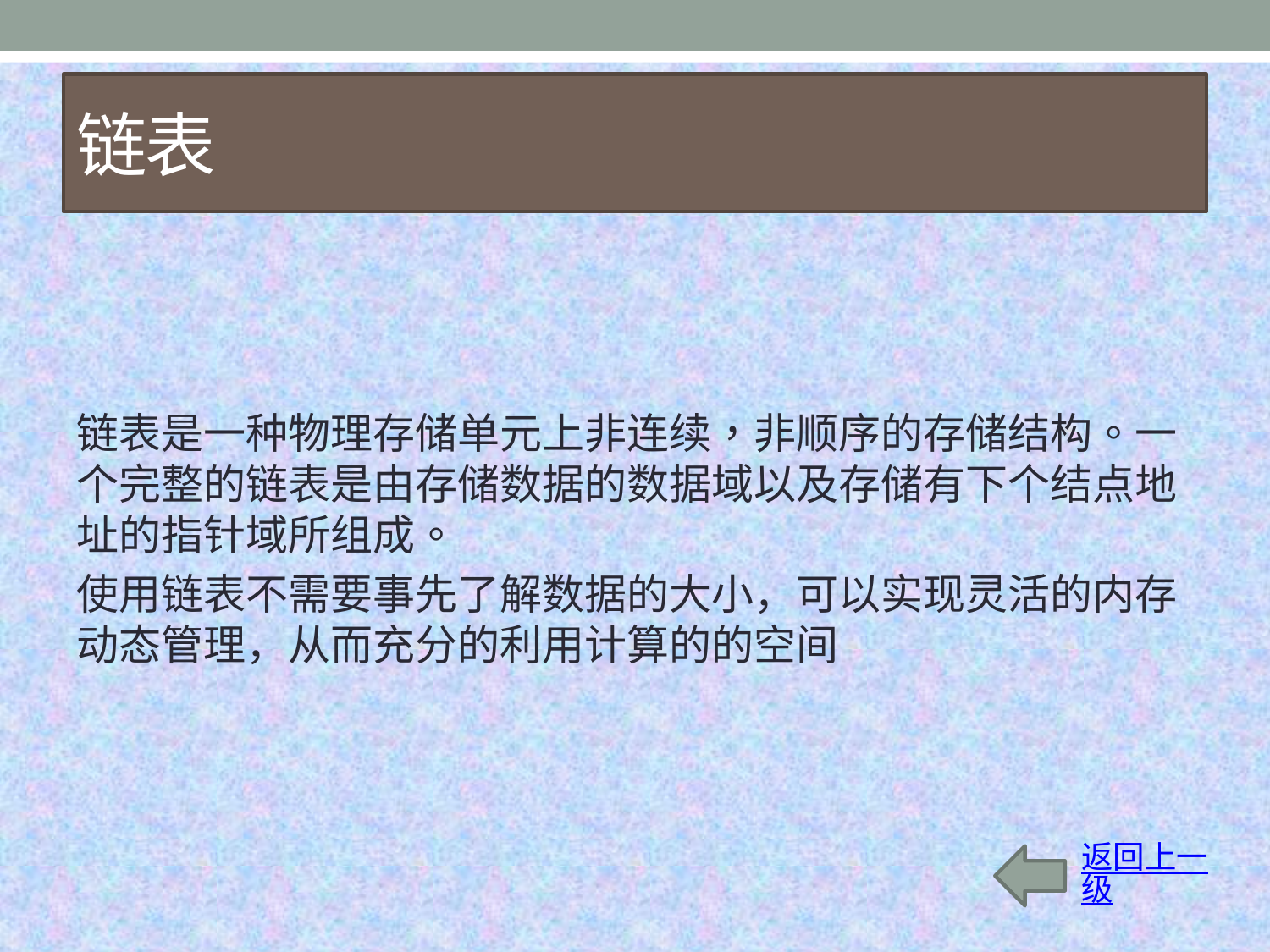

# 链表

链表是一种物理存储单元上非连续，非顺序的存储结构。一个完整的链表是由存储数据的数据域以及存储有下个结点地址的指针域所组成。
使用链表不需要事先了解数据的大小，可以实现灵活的内存动态管理，从而充分的利用计算的的空间
返回上一级